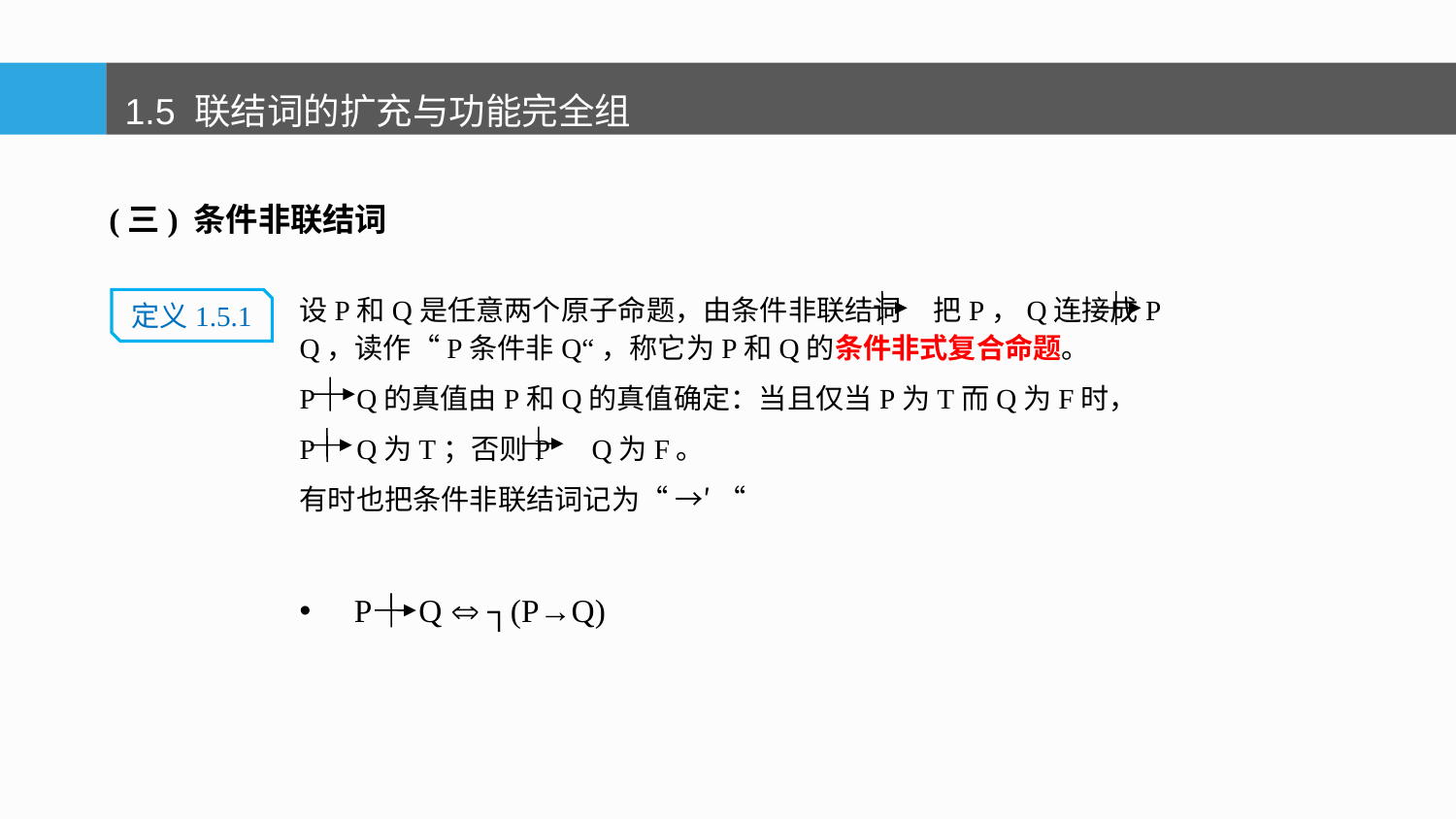

1.5 联结词的扩充与功能完全组

(三) 条件非联结词
设P和Q是任意两个原子命题，由条件非联结词     把P，Q连接成P      Q，读作“P条件非Q“，称它为P和Q的条件非式复合命题。
P      Q的真值由P和Q的真值确定：当且仅当P为T而Q为F时，
P      Q为T；否则P      Q为F。
有时也把条件非联结词记为“ →′ “

定义1.5.1

P      Q ⇔ ┐(P→Q)